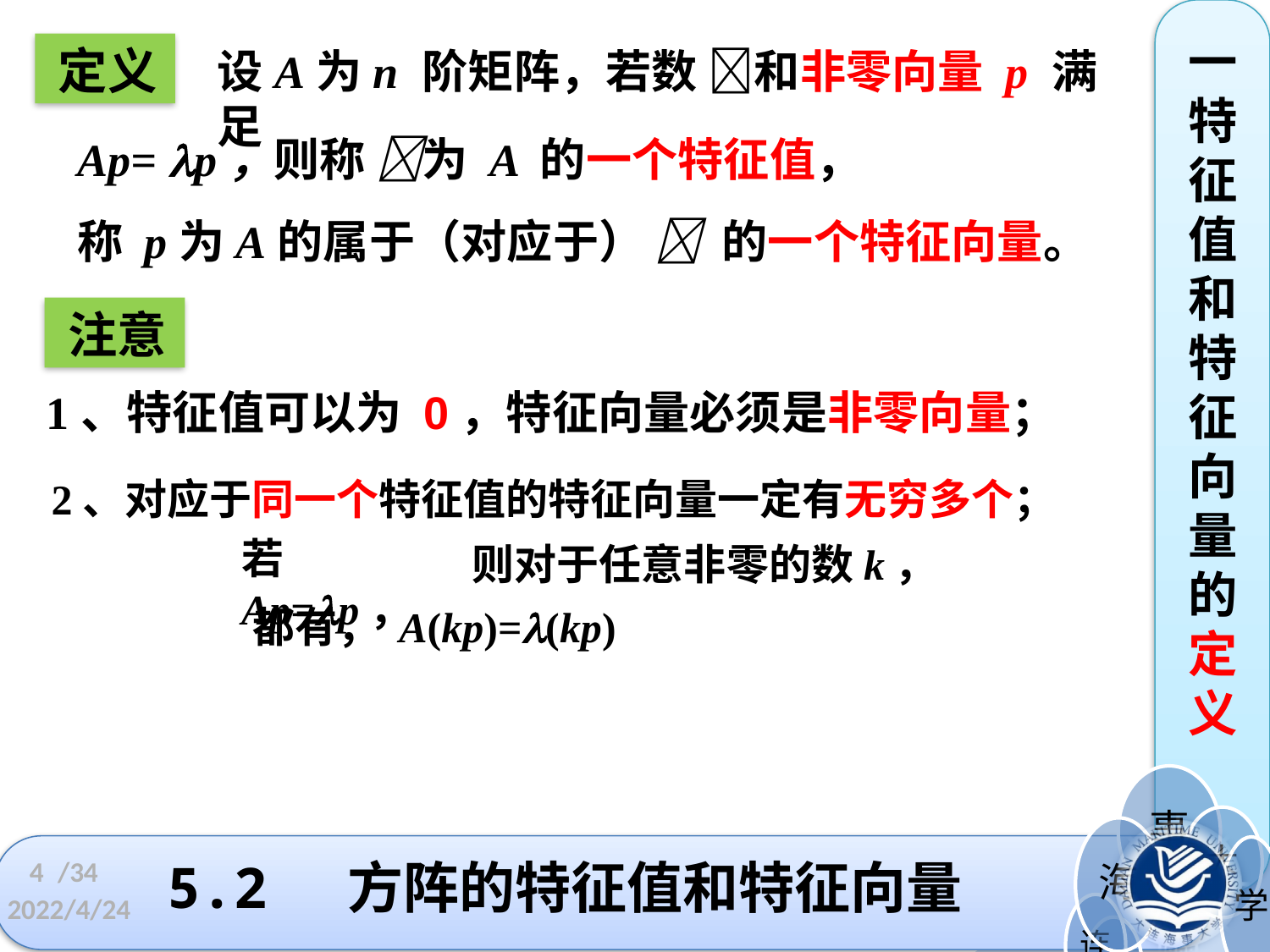

一特征值和特征向量的定义

定义
设A为n 阶矩阵，若数 λ和非零向量 p 满足

Ap= λp，则称 λ为 A 的一个特征值，
称 p为A的属于（对应于） λ  的一个特征向量。

注意

  1、特征值可以为 0，特征向量必须是非零向量；
2、对应于同一个特征值的特征向量一定有无穷多个；
若  Ap=λp，
则对于任意非零的数k，
都有， A(kp)=λ(kp)
5.2  方阵的特征值和特征向量
4
/34
2022/4/24